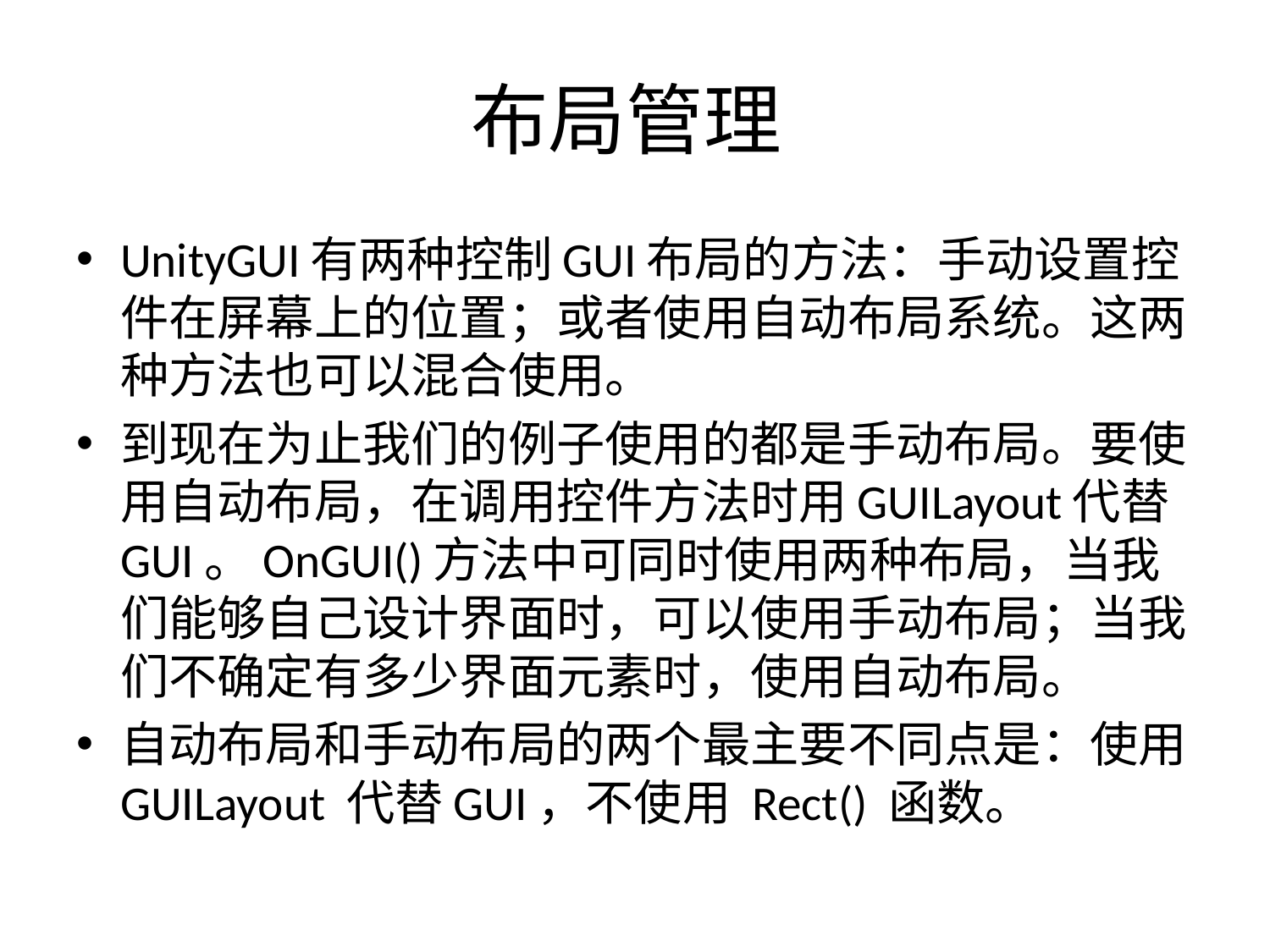

# 布局管理
UnityGUI有两种控制GUI布局的方法：手动设置控件在屏幕上的位置；或者使用自动布局系统。这两种方法也可以混合使用。
到现在为止我们的例子使用的都是手动布局。要使用自动布局，在调用控件方法时用GUILayout代替GUI。OnGUI()方法中可同时使用两种布局，当我们能够自己设计界面时，可以使用手动布局；当我们不确定有多少界面元素时，使用自动布局。
自动布局和手动布局的两个最主要不同点是：使用GUILayout 代替GUI，不使用 Rect() 函数。